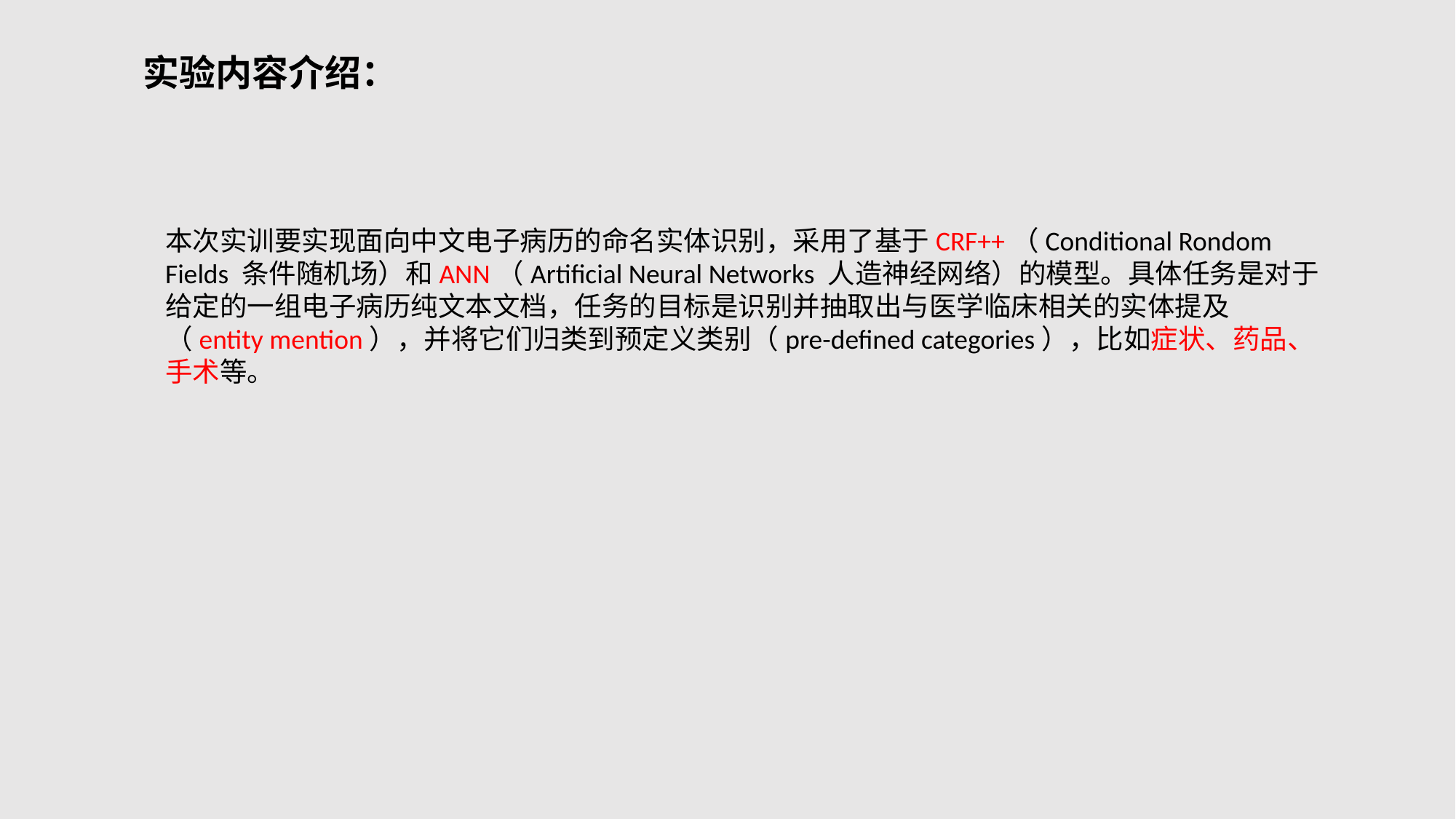

实验内容介绍：
本次实训要实现面向中文电子病历的命名实体识别，采用了基于CRF++（Conditional Rondom Fields 条件随机场）和ANN（Artificial Neural Networks 人造神经网络）的模型。具体任务是对于给定的一组电子病历纯文本文档，任务的目标是识别并抽取出与医学临床相关的实体提及（entity mention），并将它们归类到预定义类别（pre-defined categories），比如症状、药品、手术等。